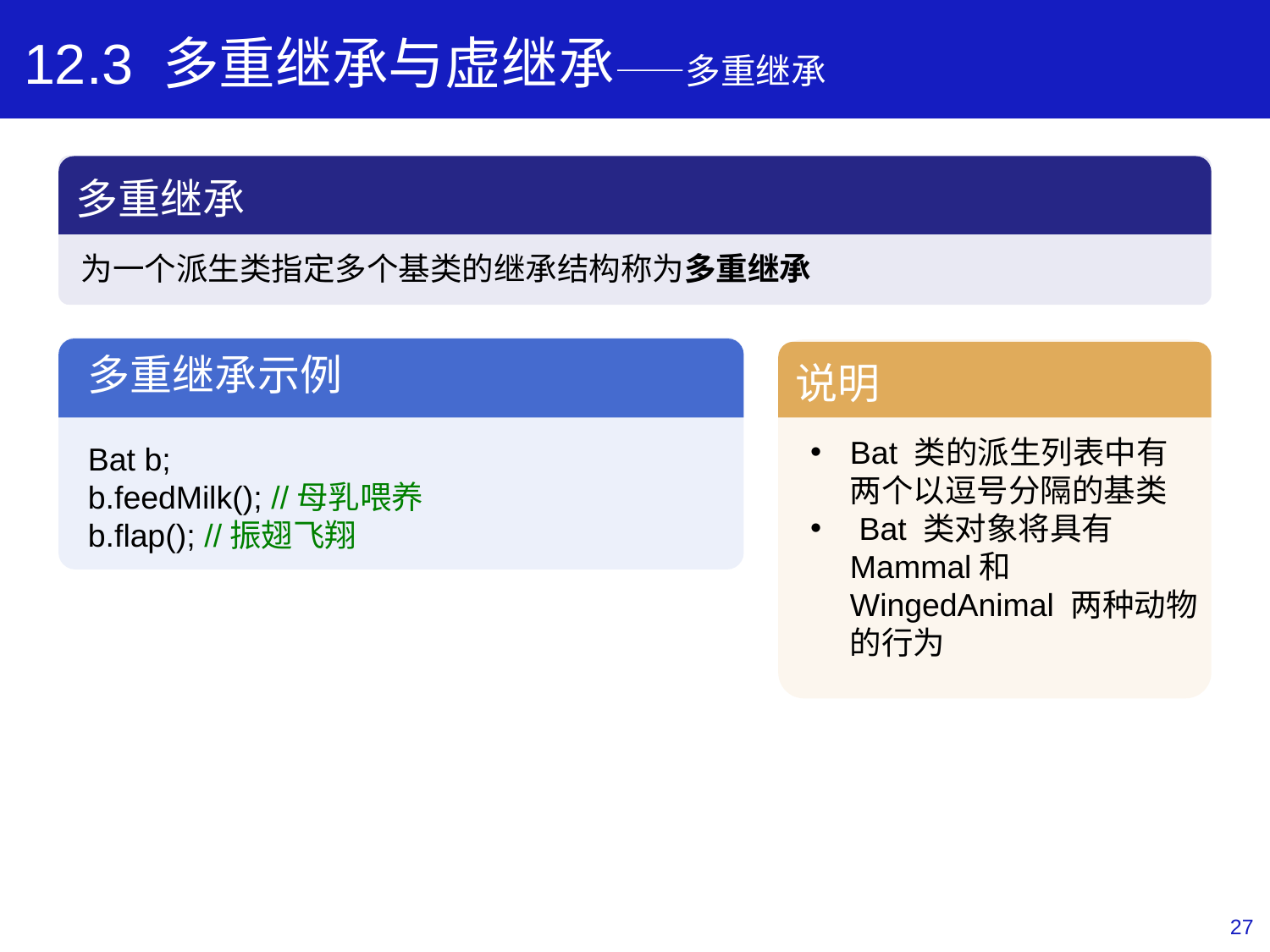

12.3 多重继承与虚继承——多重继承

多重继承
为一个派生类指定多个基类的继承结构称为多重继承

多重继承示例

说明
Bat 类的派生列表中有两个以逗号分隔的基类
 Bat 类对象将具有Mammal和WingedAnimal 两种动物的行为
Bat b;
b.feedMilk(); //母乳喂养
b.flap(); //振翅飞翔
27